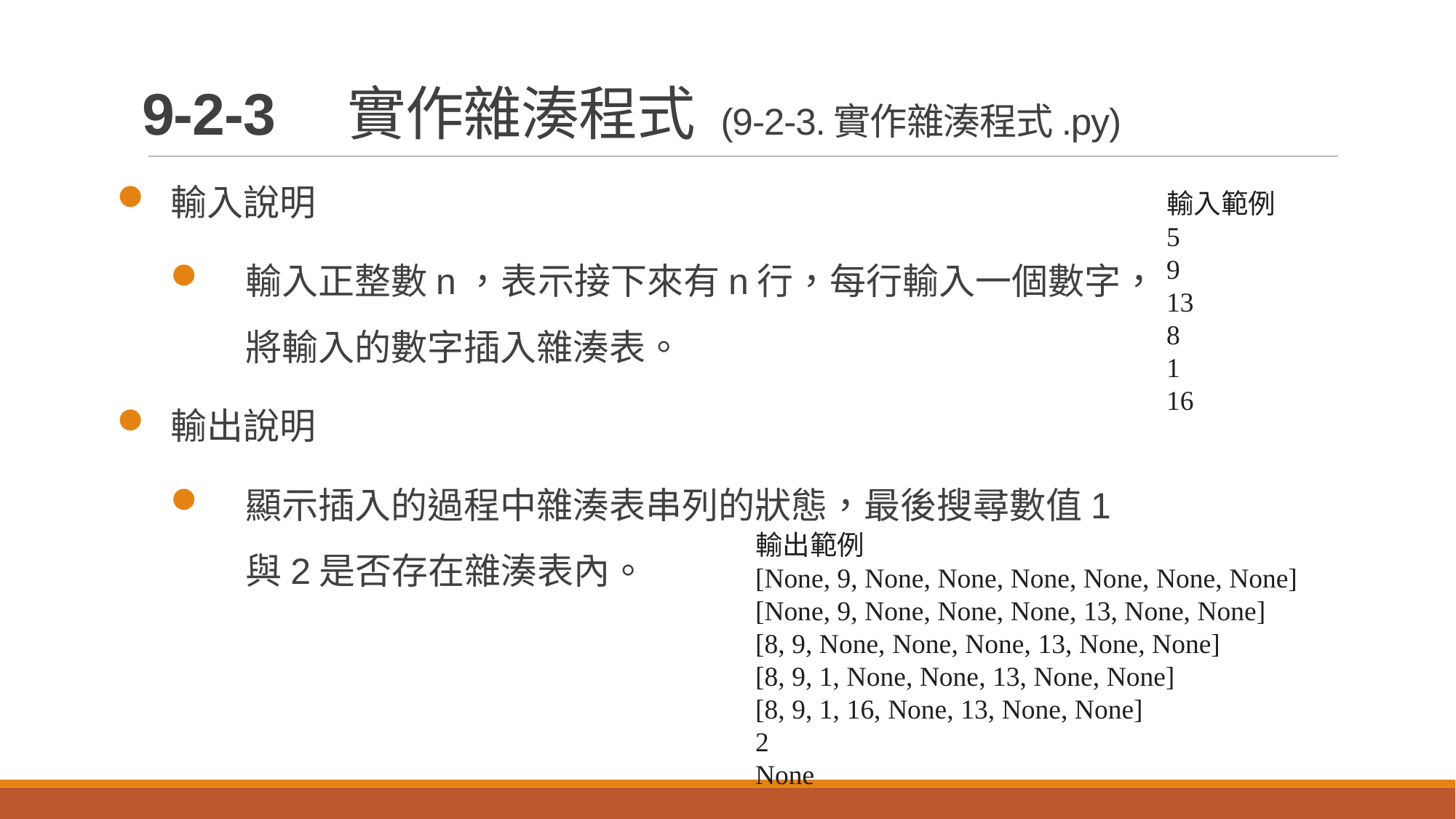

# 9-2-3　實作雜湊程式 (9-2-3.實作雜湊程式.py)
輸入說明
輸入正整數n，表示接下來有n行，每行輸入一個數字，將輸入的數字插入雜湊表。
輸出說明
顯示插入的過程中雜湊表串列的狀態，最後搜尋數值1與2是否存在雜湊表內。
輸入範例
5
9
13
8
1
16
輸出範例
[None, 9, None, None, None, None, None, None]
[None, 9, None, None, None, 13, None, None]
[8, 9, None, None, None, 13, None, None]
[8, 9, 1, None, None, 13, None, None]
[8, 9, 1, 16, None, 13, None, None]
2
None